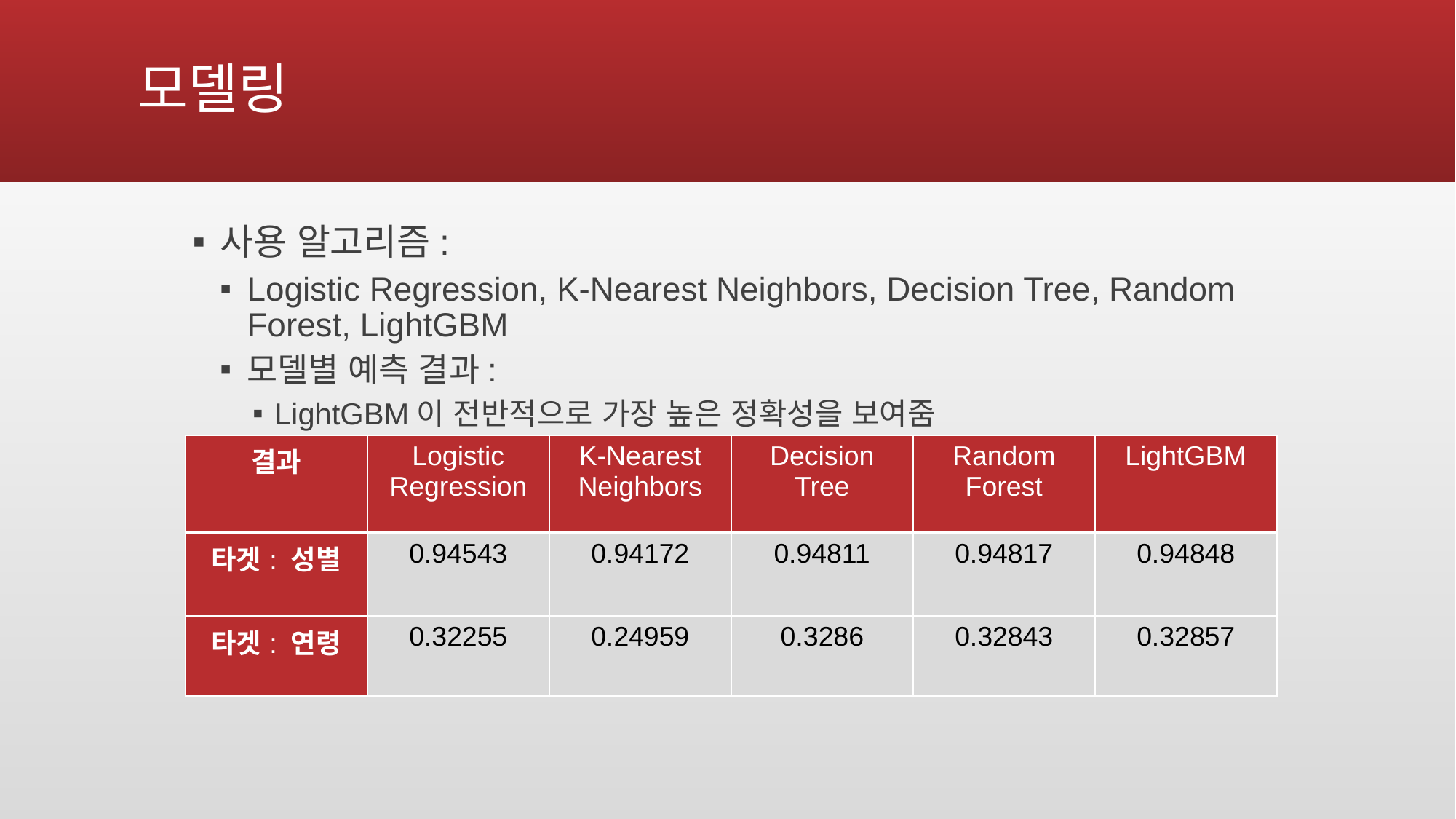

# 모델링
사용 알고리즘:
Logistic Regression, K-Nearest Neighbors, Decision Tree, Random Forest, LightGBM
모델별 예측 결과:
LightGBM이 전반적으로 가장 높은 정확성을 보여줌
| 결과 | Logistic Regression | K-Nearest Neighbors | Decision Tree | Random Forest | LightGBM |
| --- | --- | --- | --- | --- | --- |
| 타겟: 성별 | 0.94543 | 0.94172 | 0.94811 | 0.94817 | 0.94848 |
| 타겟: 연령 | 0.32255 | 0.24959 | 0.3286 | 0.32843 | 0.32857 |